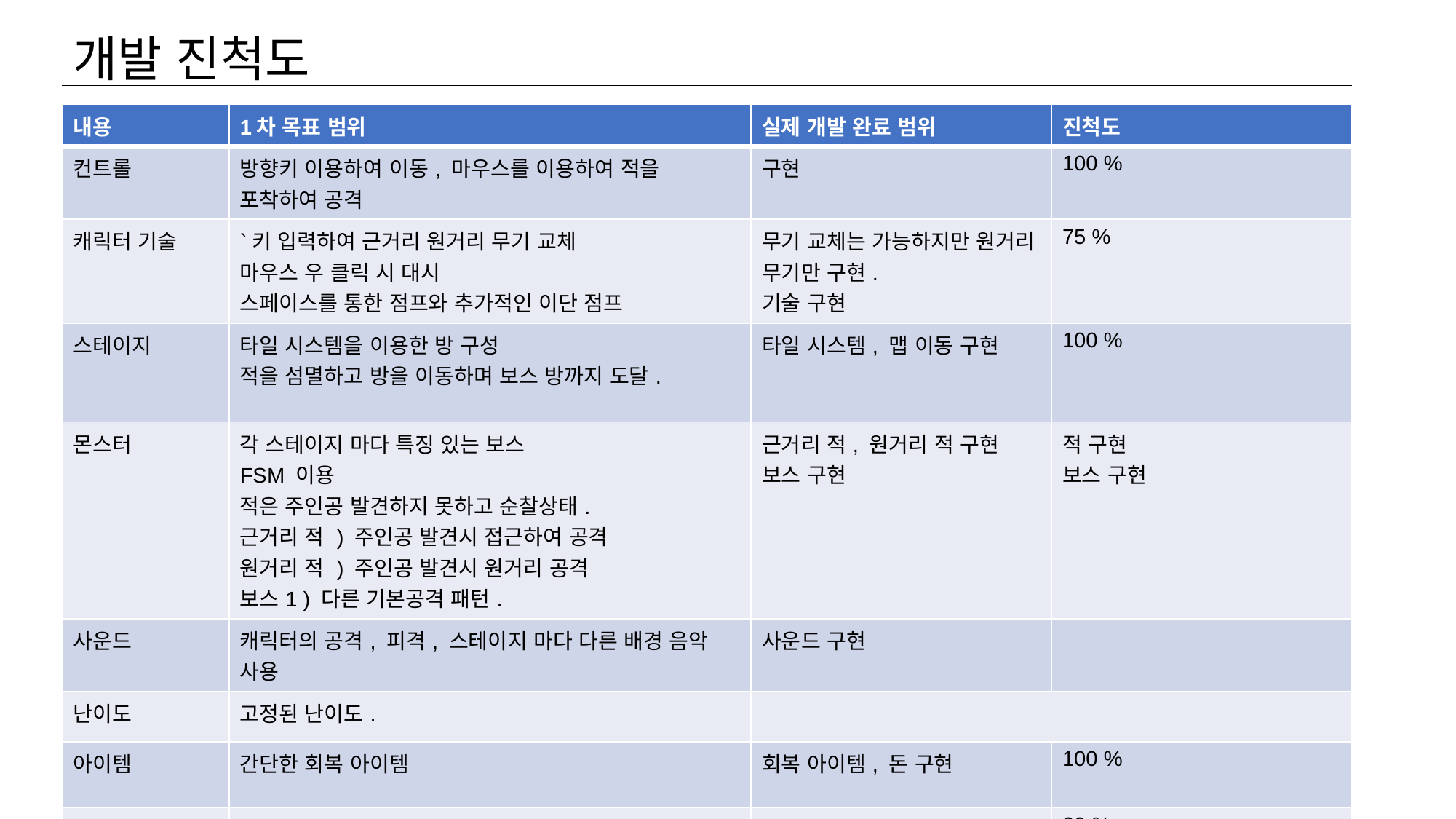

# 개발 진척도
| 내용 | 1차 목표 범위 | 실제 개발 완료 범위 | 진척도 |
| --- | --- | --- | --- |
| 컨트롤 | 방향키 이용하여 이동, 마우스를 이용하여 적을 포착하여 공격 | 구현 | 100 % |
| 캐릭터 기술 | `키 입력하여 근거리 원거리 무기 교체 마우스 우 클릭 시 대시 스페이스를 통한 점프와 추가적인 이단 점프 | 무기 교체는 가능하지만 원거리 무기만 구현. 기술 구현 | 75 % |
| 스테이지 | 타일 시스템을 이용한 방 구성 적을 섬멸하고 방을 이동하며 보스 방까지 도달. | 타일 시스템, 맵 이동 구현 | 100 % |
| 몬스터 | 각 스테이지 마다 특징 있는 보스 FSM 이용 적은 주인공 발견하지 못하고 순찰상태. 근거리 적 ) 주인공 발견시 접근하여 공격 원거리 적 ) 주인공 발견시 원거리 공격 보스1 ) 다른 기본공격 패턴. | 근거리 적, 원거리 적 구현 보스 구현 | 적 구현 보스 구현 |
| 사운드 | 캐릭터의 공격, 피격, 스테이지 마다 다른 배경 음악 사용 | 사운드 구현 |  |
| 난이도 | 고정된 난이도. |  |  |
| 아이템 | 간단한 회복 아이템 | 회복 아이템, 돈 구현 | 100 % |
| 게임 기능 | 회복 아이템이 존재 하는 음식점 | 음식점 UI 일부 구현 | 30 % |